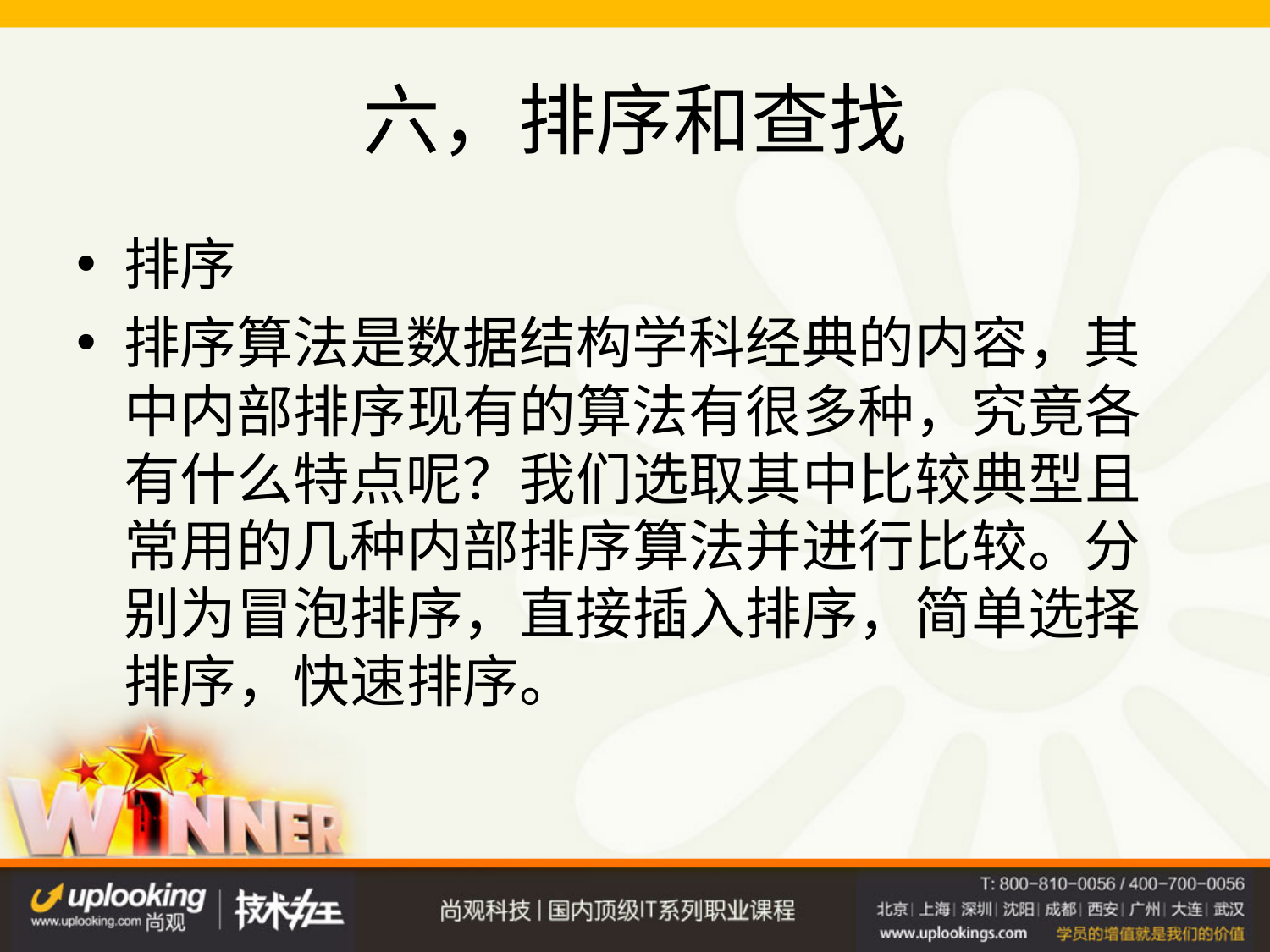

# 六，排序和查找
排序
排序算法是数据结构学科经典的内容，其中内部排序现有的算法有很多种，究竟各有什么特点呢？我们选取其中比较典型且常用的几种内部排序算法并进行比较。分别为冒泡排序，直接插入排序，简单选择排序，快速排序。